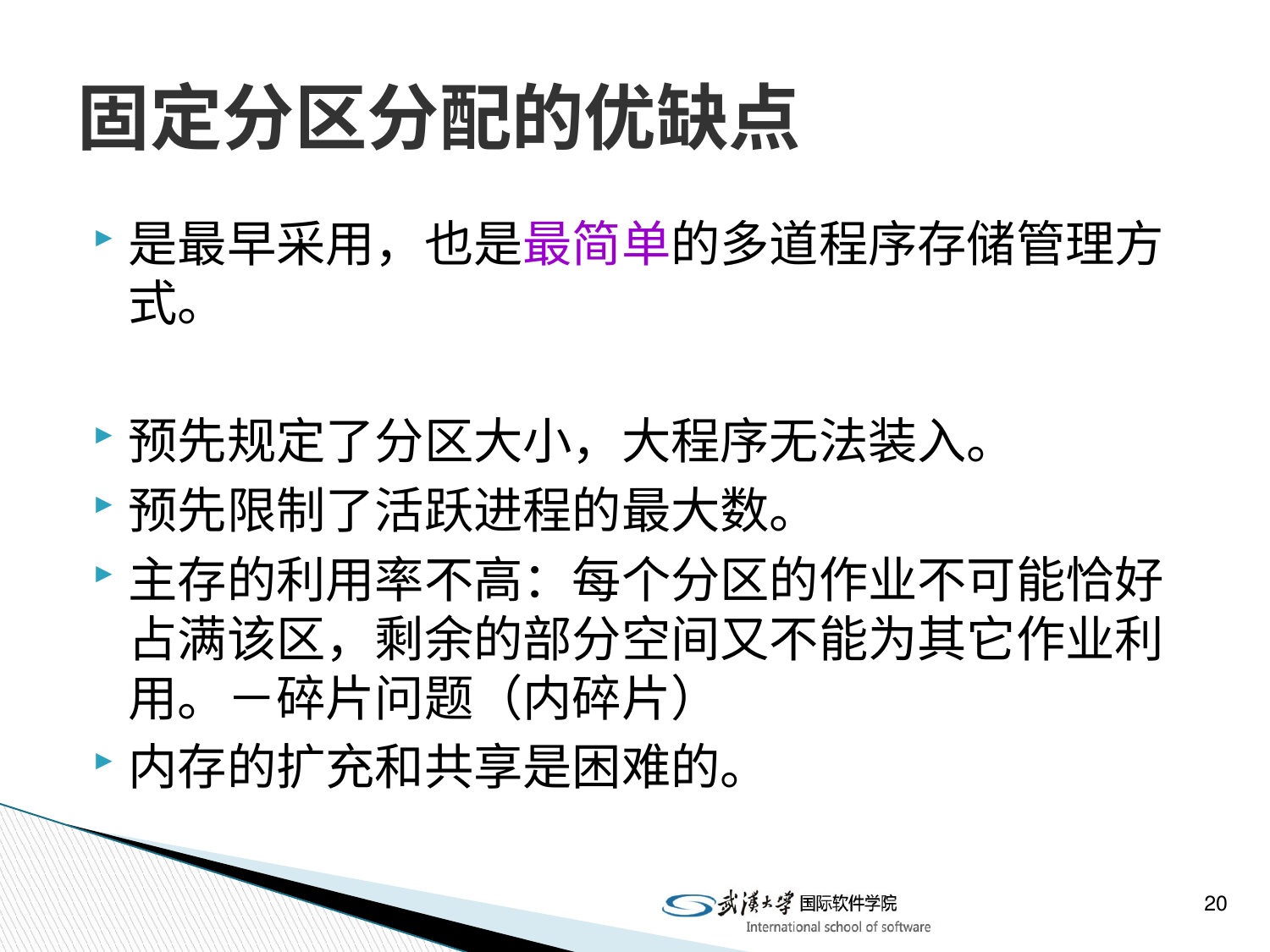

# 固定分区分配的优缺点
是最早采用，也是最简单的多道程序存储管理方式。

预先规定了分区大小，大程序无法装入。
预先限制了活跃进程的最大数。
主存的利用率不高：每个分区的作业不可能恰好占满该区，剩余的部分空间又不能为其它作业利用。－碎片问题（内碎片）
内存的扩充和共享是困难的。